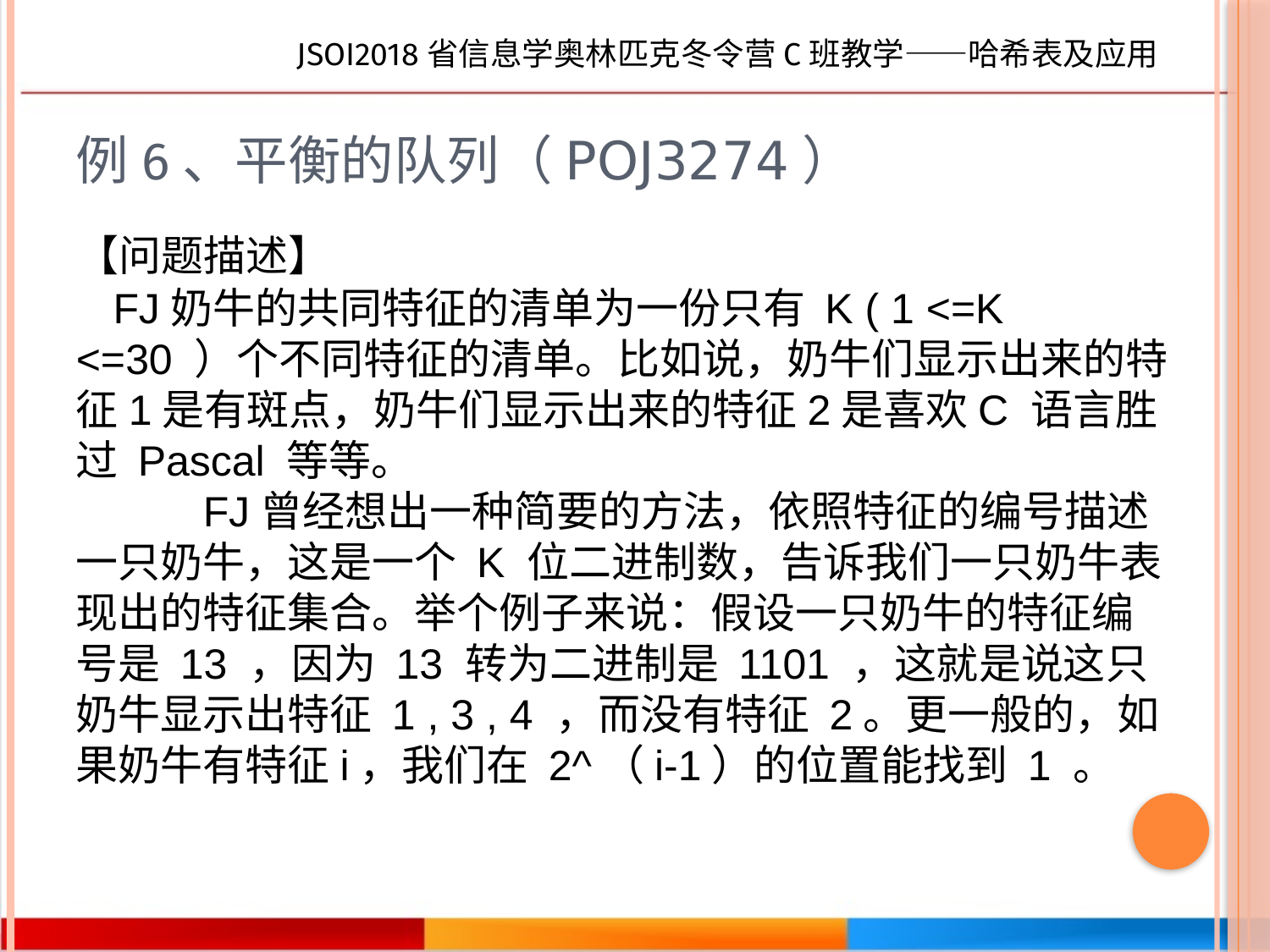

JSOI2018省信息学奥林匹克冬令营C班教学——哈希表及应用
# 例6、平衡的队列（poj3274）
【问题描述】

FJ奶牛的共同特征的清单为一份只有 K ( 1 <=K <=30 ）个不同特征的清单。比如说，奶牛们显示出来的特征1是有斑点，奶牛们显示出来的特征2是喜欢C 语言胜过 Pascal 等等。
	FJ曾经想出一种简要的方法，依照特征的编号描述一只奶牛，这是一个 K 位二进制数，告诉我们一只奶牛表现出的特征集合。举个例子来说：假设一只奶牛的特征编号是 13 ，因为 13 转为二进制是 1101 ，这就是说这只奶牛显示出特征 1 , 3 , 4 ，而没有特征 2。更一般的，如果奶牛有特征i，我们在 2^（i-1）的位置能找到 1 。